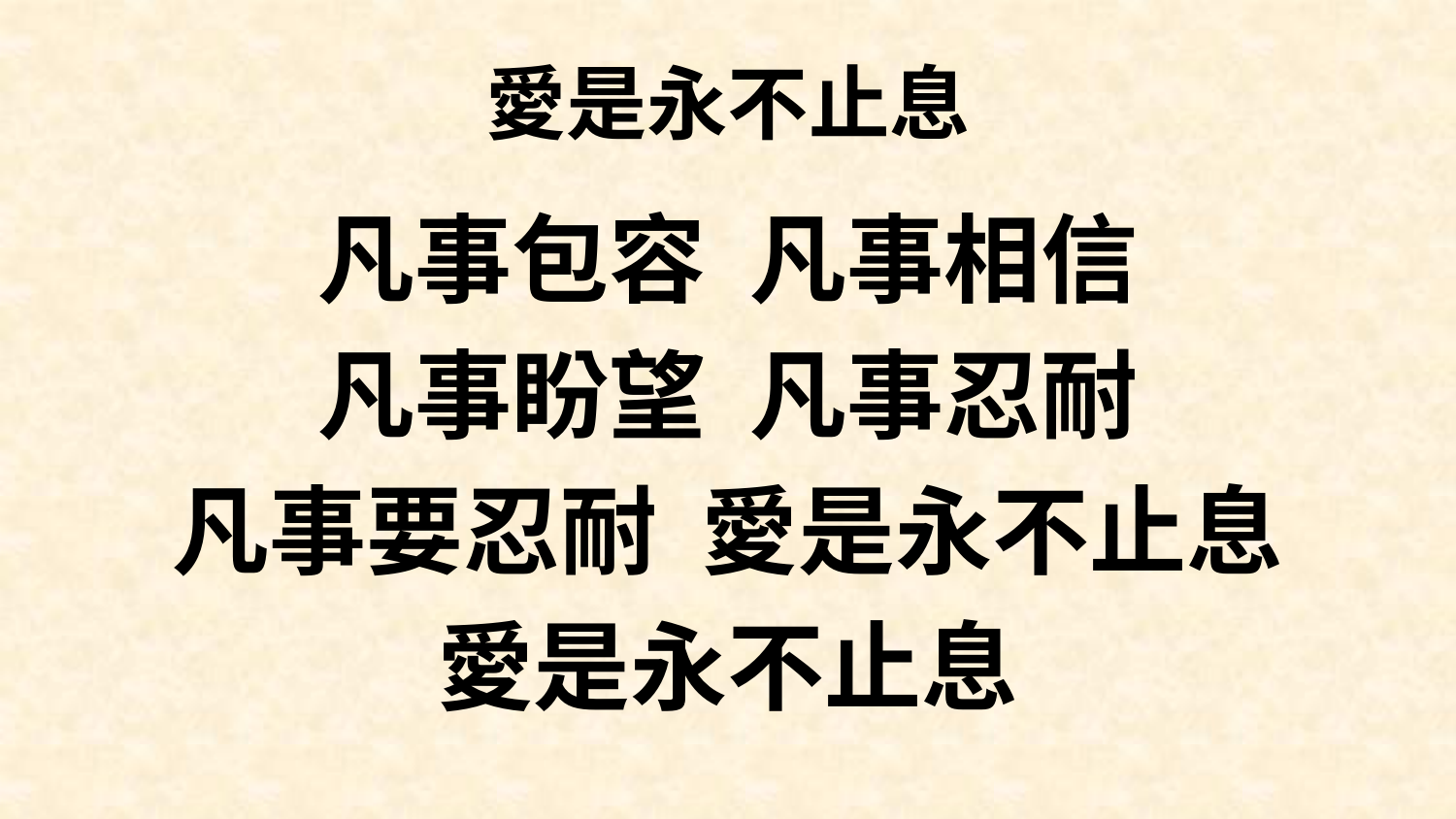

# 愛是永不止息
凡事包容  凡事相信
凡事盼望  凡事忍耐
凡事要忍耐  愛是永不止息
愛是永不止息